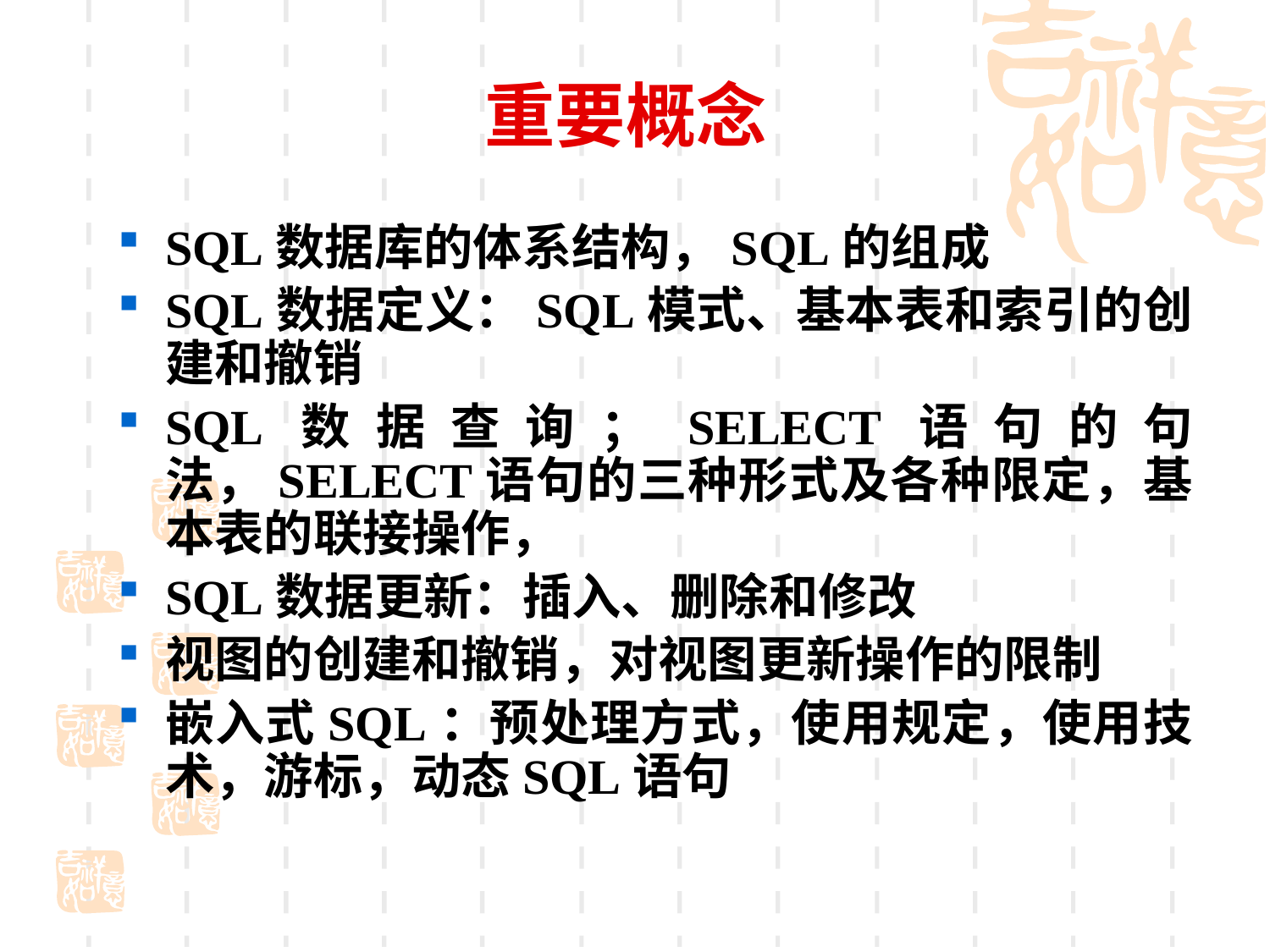

# 重要概念
SQL数据库的体系结构，SQL的组成
SQL数据定义：SQL模式、基本表和索引的创建和撤销
SQL数据查询；SELECT语句的句法，SELECT语句的三种形式及各种限定，基本表的联接操作，
SQL数据更新：插入、删除和修改
视图的创建和撤销，对视图更新操作的限制
嵌入式SQL：预处理方式，使用规定，使用技术，游标，动态SQL语句